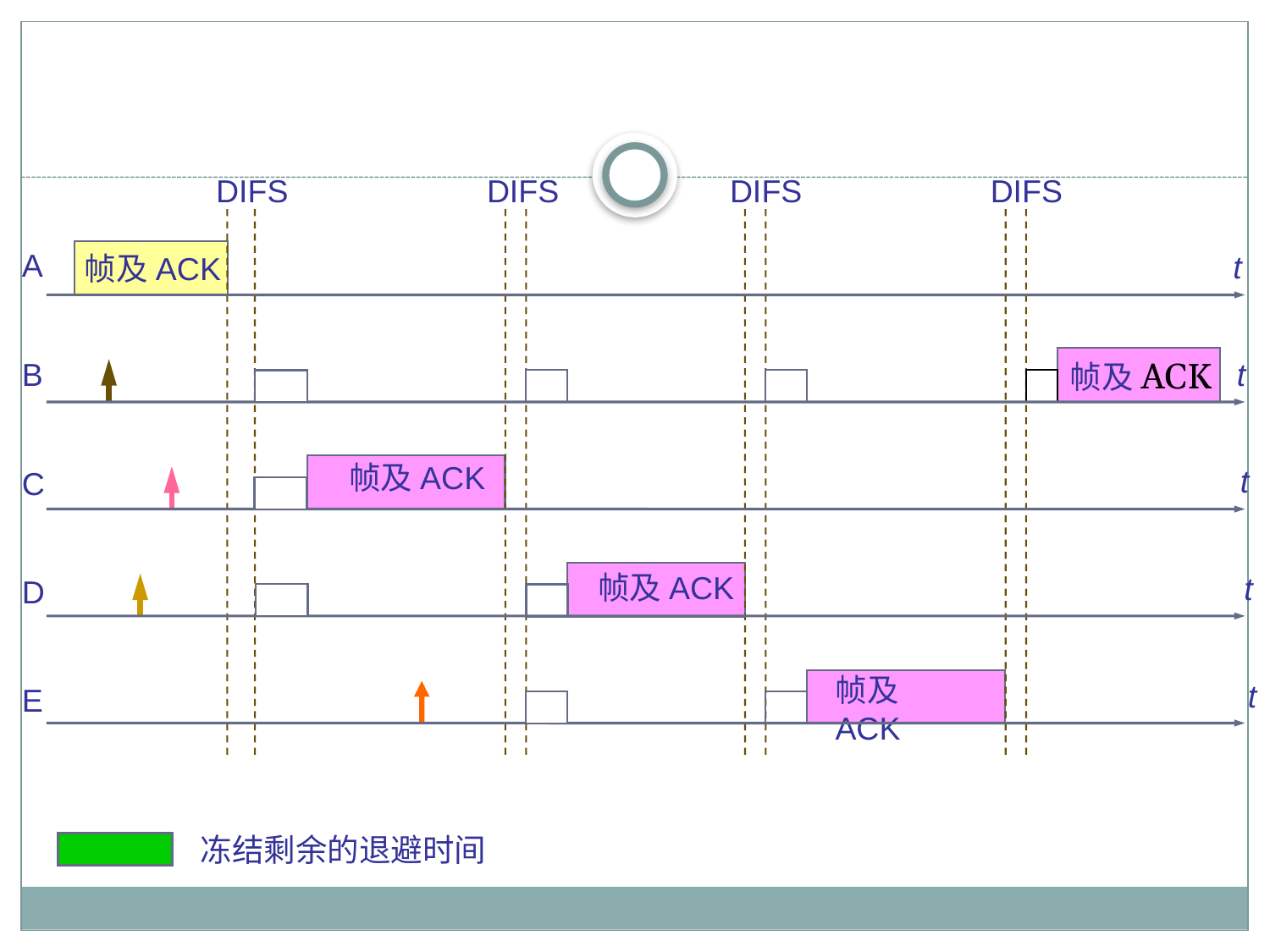

#
DIFS
DIFS
DIFS
DIFS

A

t
帧及ACK

帧及ACK
B
t

帧及ACK
t

C

帧及ACK
t

D

帧及ACK

t

E

冻结剩余的退避时间